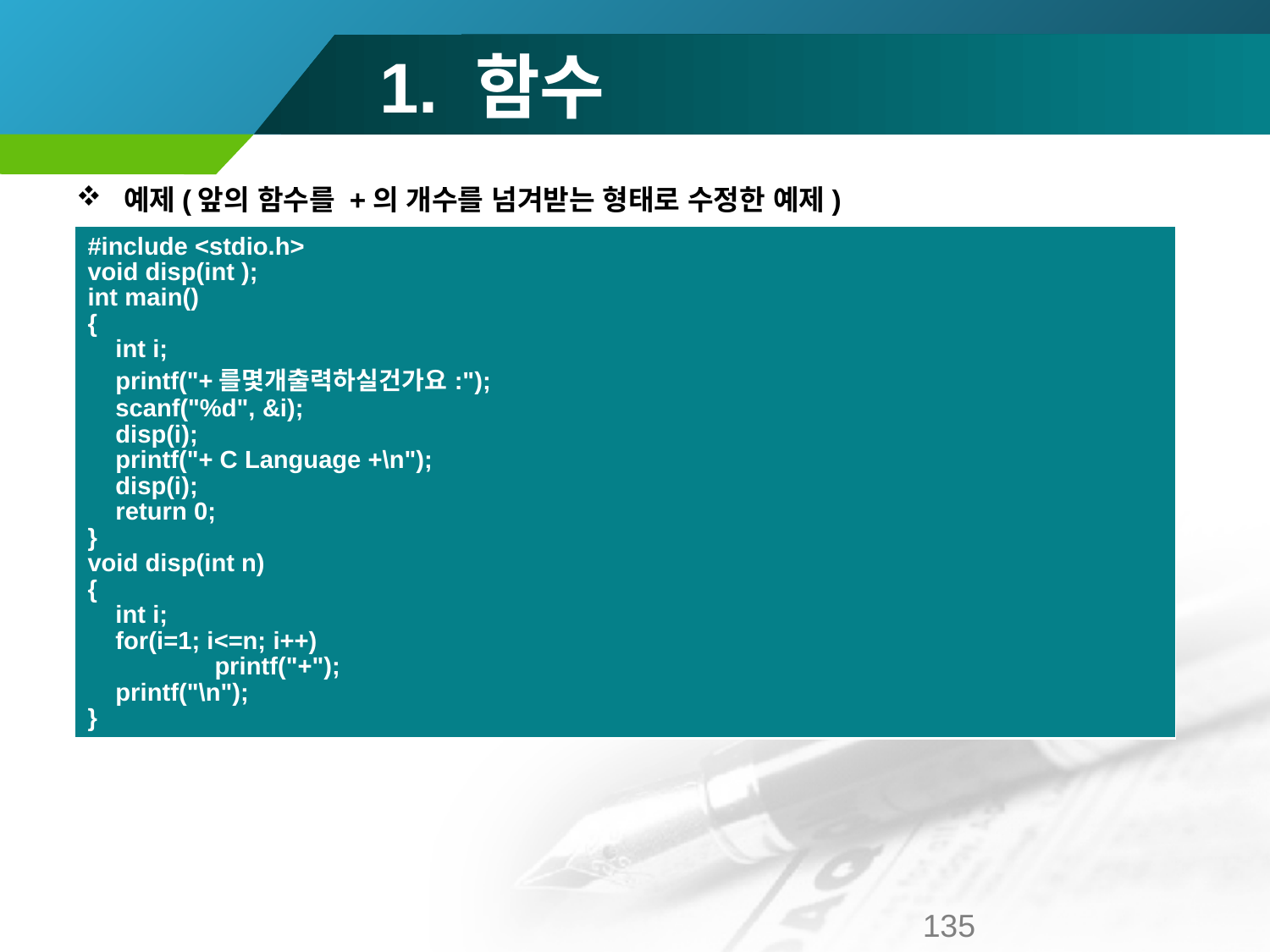

# 1. 함수
예제(앞의 함수를 +의 개수를 넘겨받는 형태로 수정한 예제)
| #include <stdio.h> void disp(int ); int main() { int i; printf("+를몇개출력하실건가요:"); scanf("%d", &i); disp(i); printf("+ C Language +\n"); disp(i); return 0; } void disp(int n) { int i; for(i=1; i<=n; i++) printf("+"); printf("\n"); } |
| --- |
135